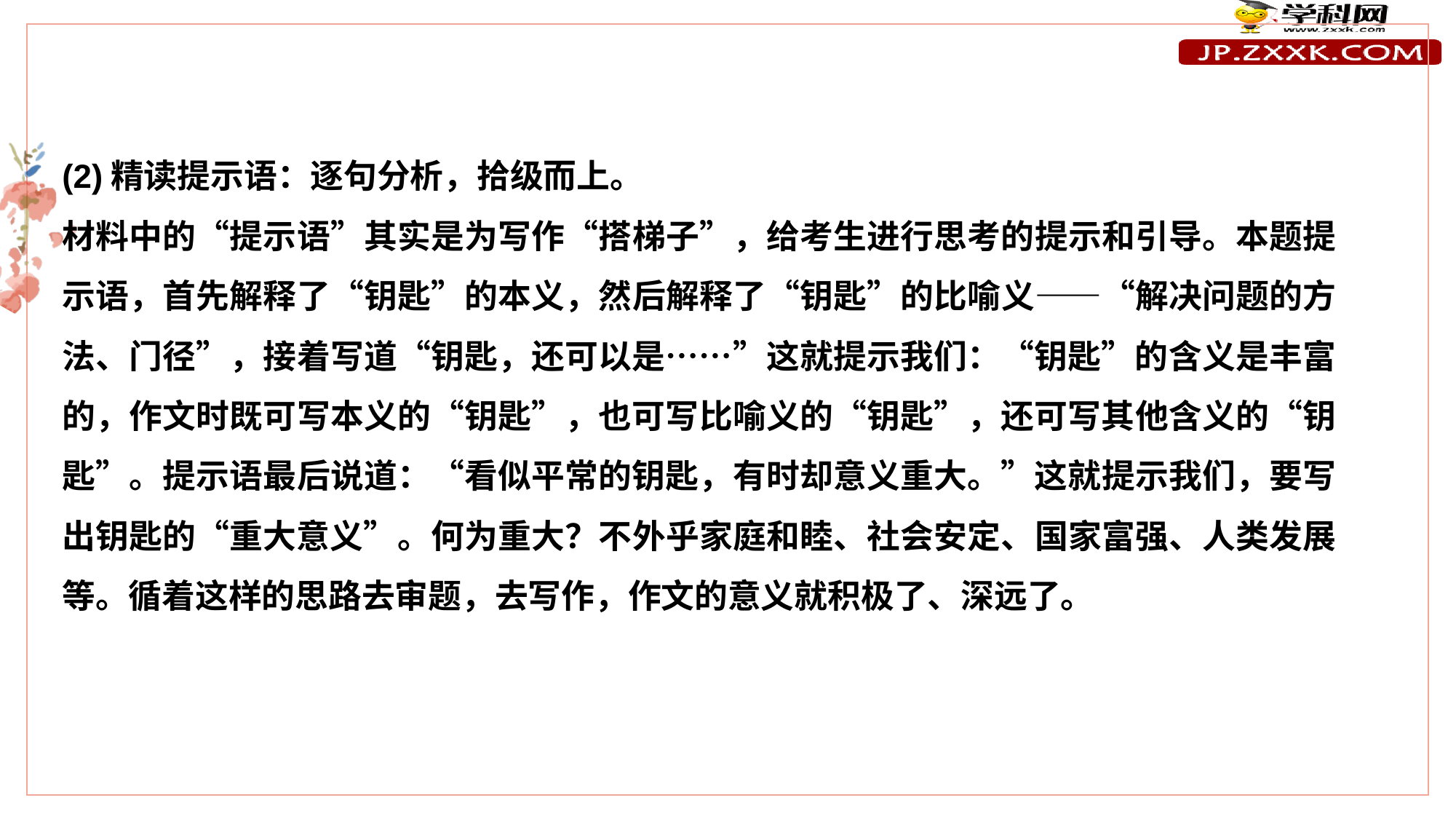

(2)精读提示语：逐句分析，拾级而上。
材料中的“提示语”其实是为写作“搭梯子”，给考生进行思考的提示和引导。本题提示语，首先解释了“钥匙”的本义，然后解释了“钥匙”的比喻义——“解决问题的方法、门径”，接着写道“钥匙，还可以是……”这就提示我们：“钥匙”的含义是丰富的，作文时既可写本义的“钥匙”，也可写比喻义的“钥匙”，还可写其他含义的“钥匙”。提示语最后说道：“看似平常的钥匙，有时却意义重大。”这就提示我们，要写出钥匙的“重大意义”。何为重大？不外乎家庭和睦、社会安定、国家富强、人类发展等。循着这样的思路去审题，去写作，作文的意义就积极了、深远了。